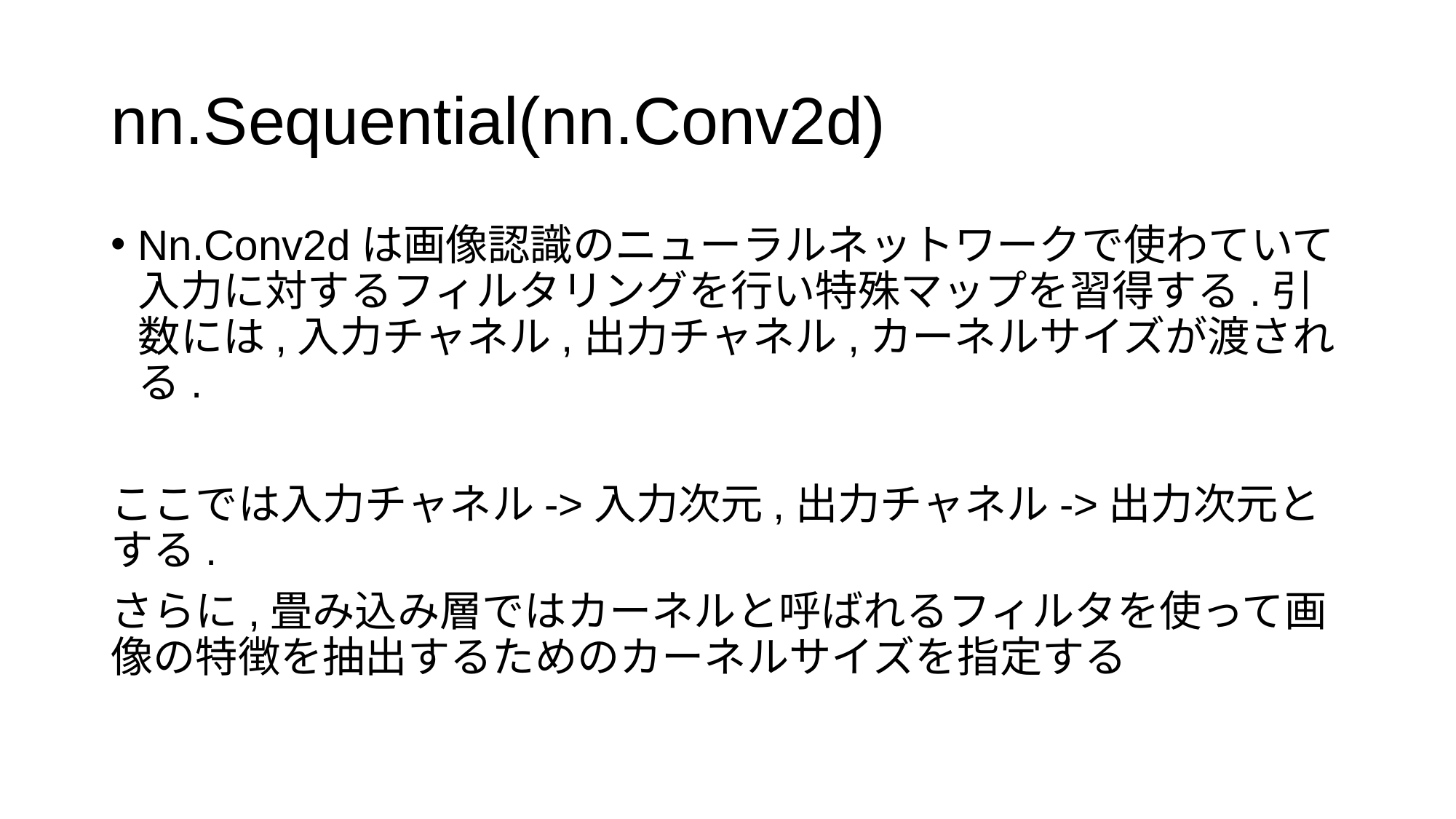

# nn.Sequential(nn.Conv2d)
Nn.Conv2dは画像認識のニューラルネットワークで使わていて入力に対するフィルタリングを行い特殊マップを習得する.引数には,入力チャネル,出力チャネル,カーネルサイズが渡される.

ここでは入力チャネル->入力次元,出力チャネル->出力次元とする.
さらに,畳み込み層ではカーネルと呼ばれるフィルタを使って画像の特徴を抽出するためのカーネルサイズを指定する